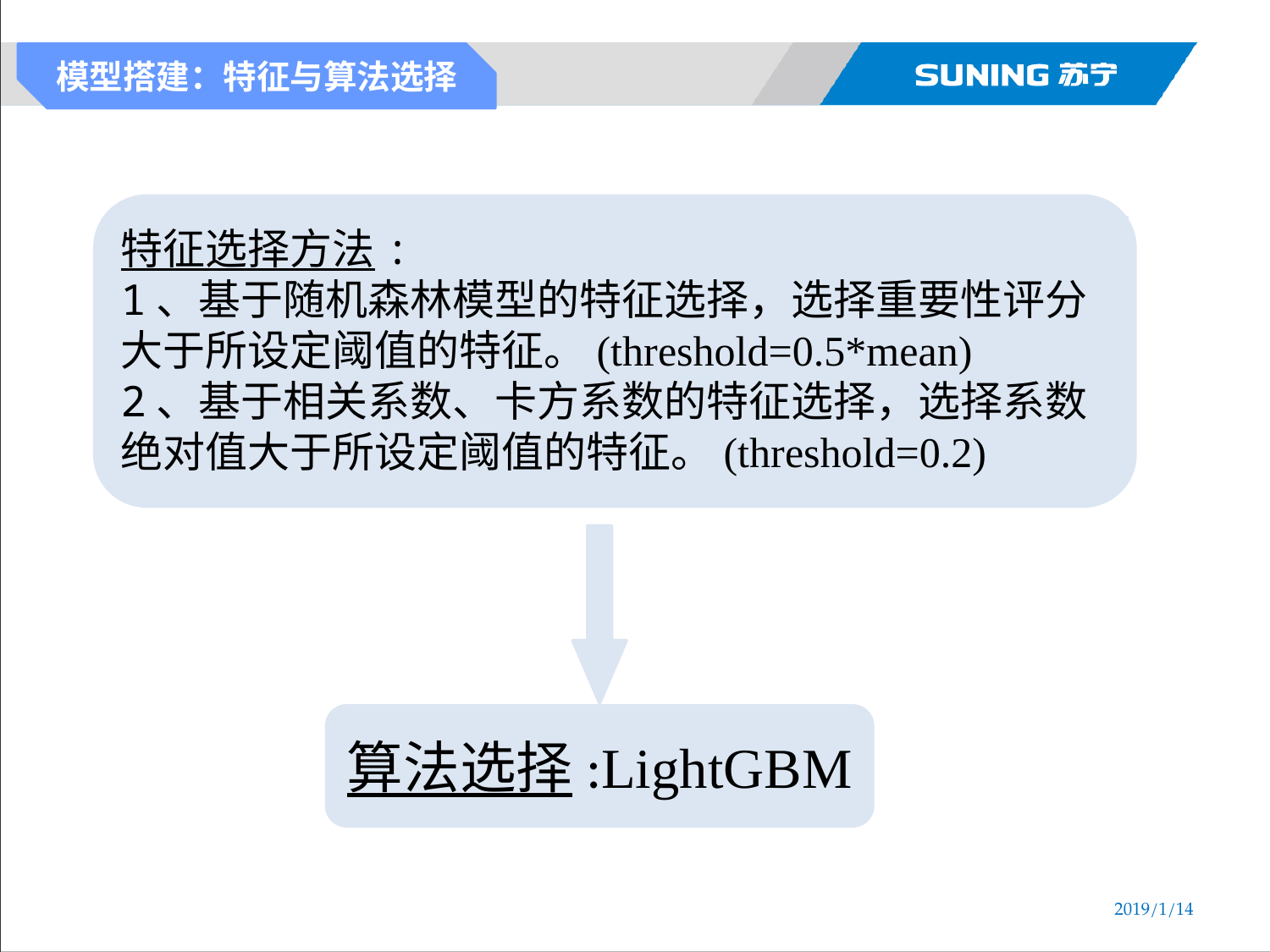

模型搭建：特征与算法选择

特征选择方法:
1、基于随机森林模型的特征选择，选择重要性评分大于所设定阈值的特征。(threshold=0.5*mean)
2、基于相关系数、卡方系数的特征选择，选择系数绝对值大于所设定阈值的特征。(threshold=0.2)

算法选择:LightGBM
2019/1/14